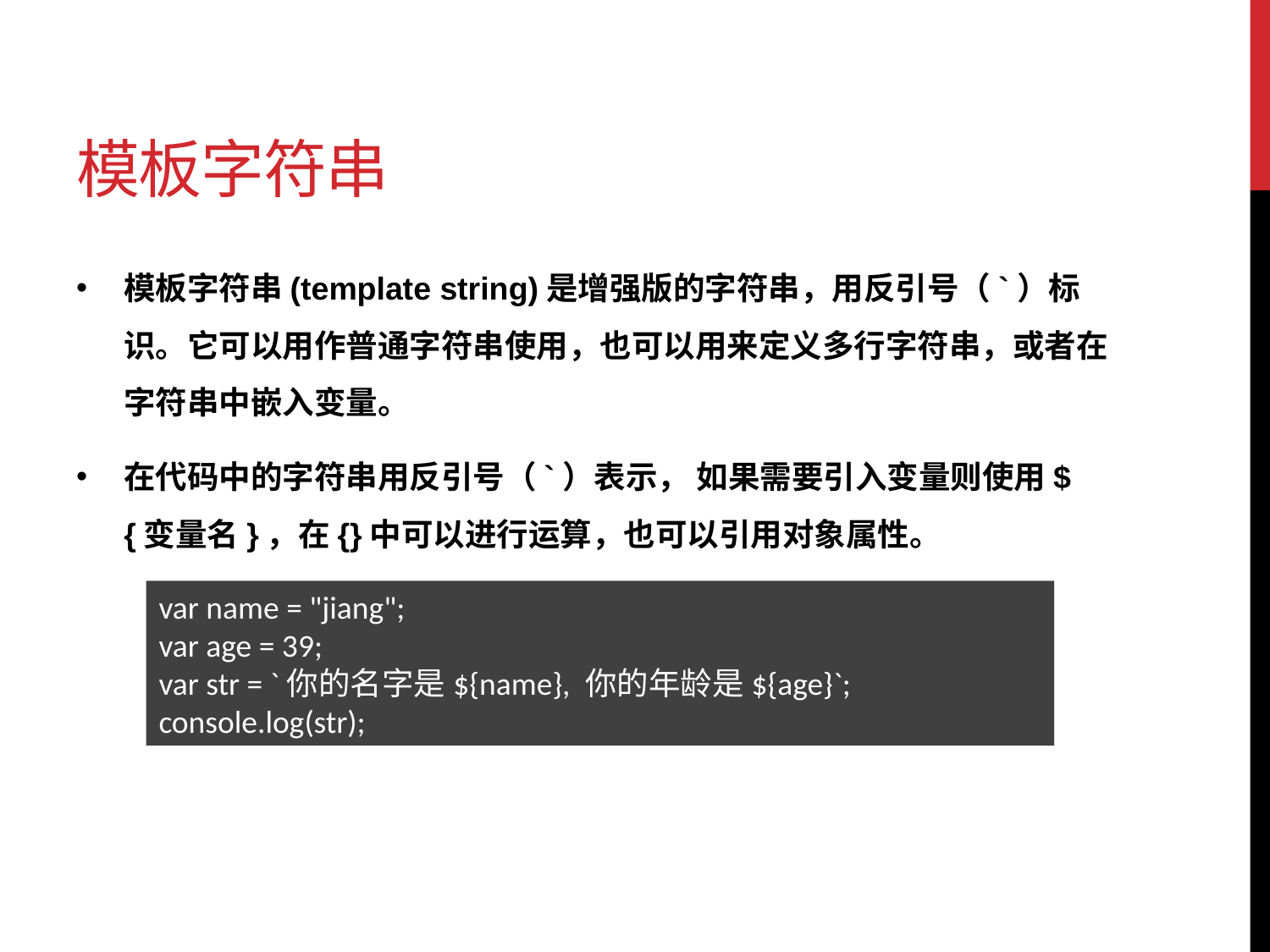

# 模板字符串
模板字符串(template string)是增强版的字符串，用反引号（`）标识。它可以用作普通字符串使用，也可以用来定义多行字符串，或者在字符串中嵌入变量。
在代码中的字符串用反引号（`）表示， 如果需要引入变量则使用${变量名}，在{}中可以进行运算，也可以引用对象属性。
var name = "jiang";
var age = 39;
var str = `你的名字是${name}, 你的年龄是${age}`;
console.log(str);